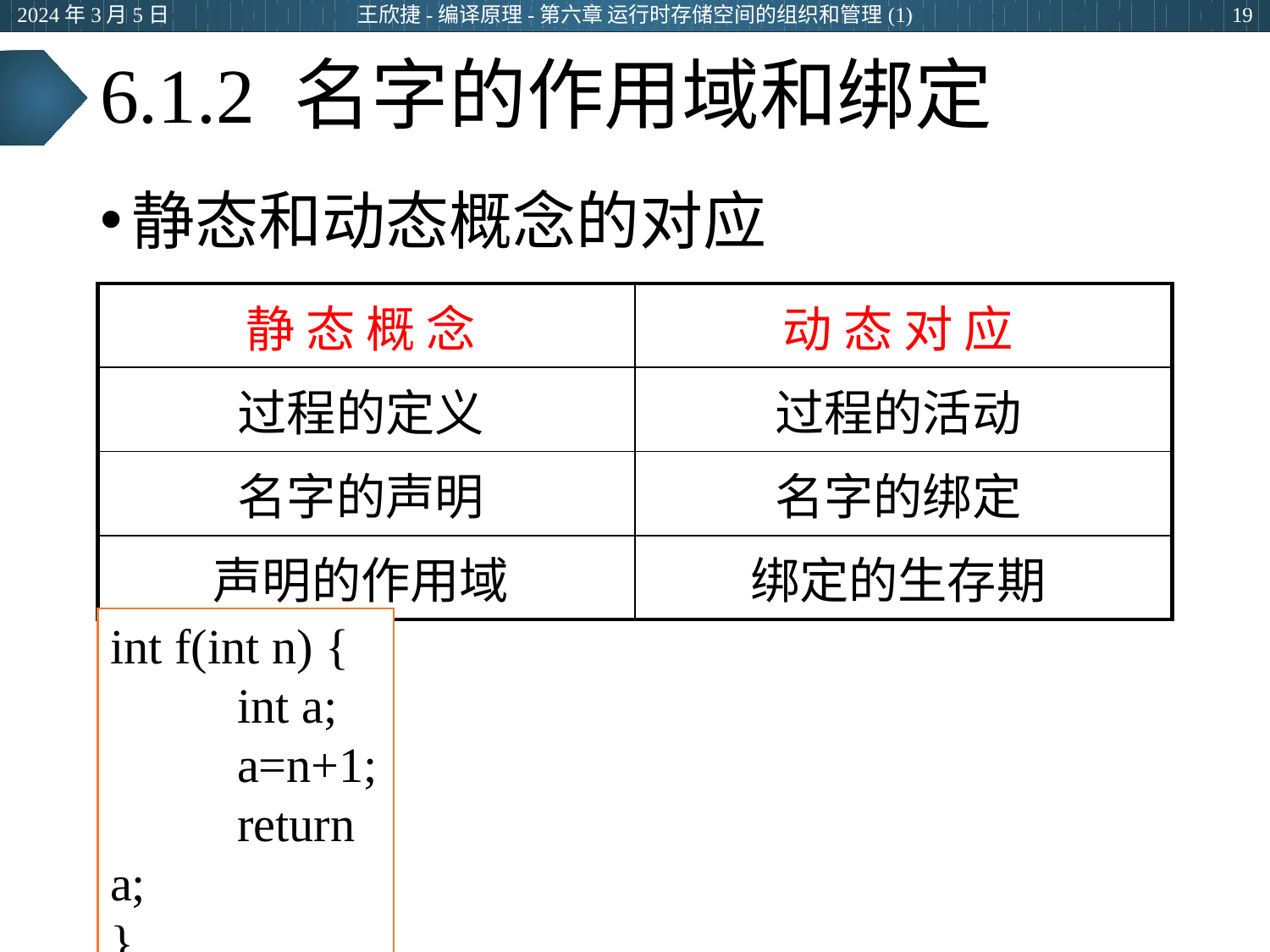

2024年3月5日
王欣捷-编译原理-第六章 运行时存储空间的组织和管理(1)
19
# 6.1.2 名字的作用域和绑定
静态和动态概念的对应

| 静 态 概 念 | 动 态 对 应 |
| --- | --- |
| 过程的定义 | 过程的活动 |
| 名字的声明 | 名字的绑定 |
| 声明的作用域 | 绑定的生存期 |
int f(int n) {
	int a;
	a=n+1;
	return a;
}